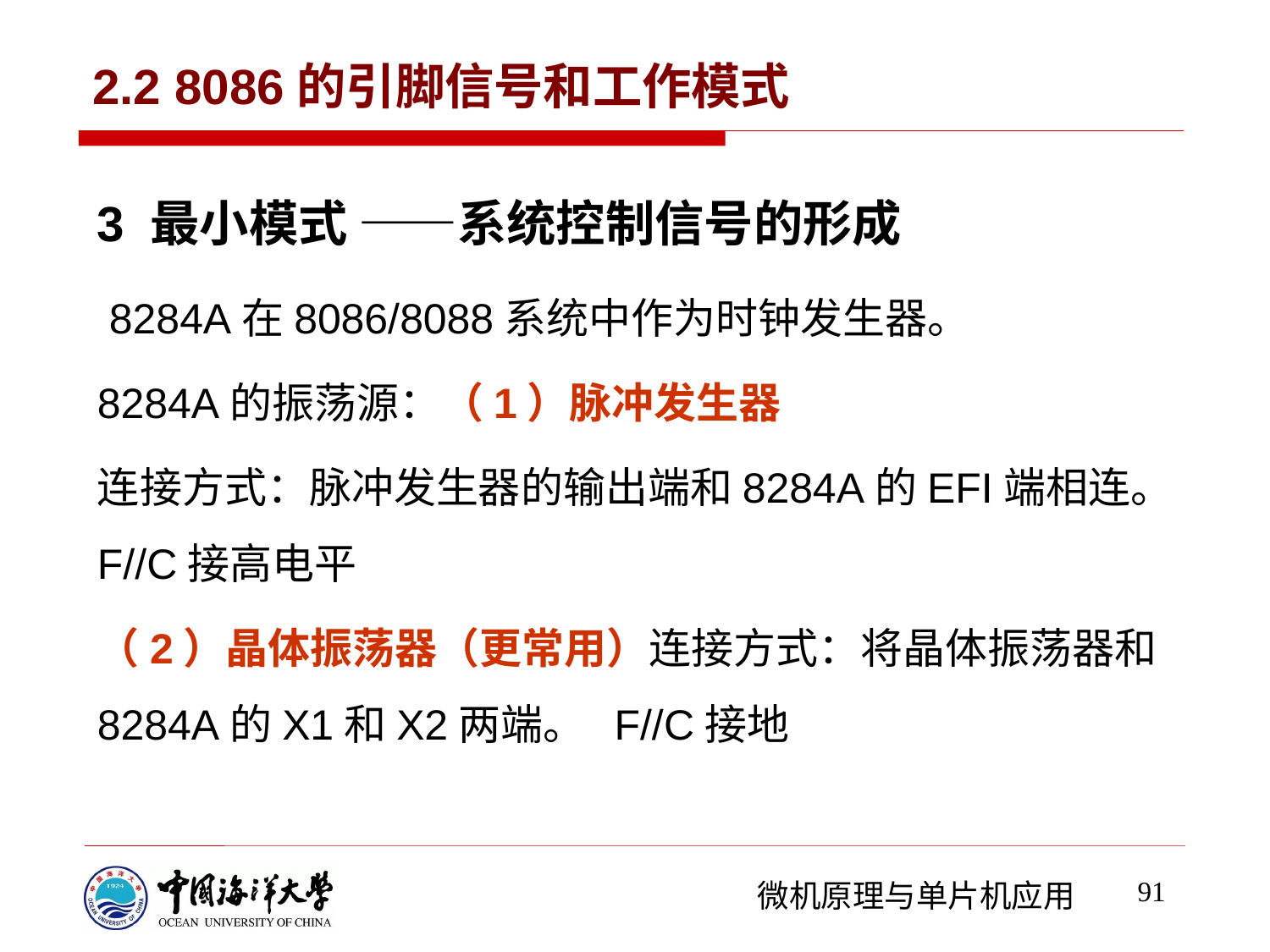

# 2.2 8086的引脚信号和工作模式
3 最小模式 ——系统控制信号的形成
 8284A在8086/8088系统中作为时钟发生器。
8284A的振荡源：（1）脉冲发生器
连接方式：脉冲发生器的输出端和8284A的EFI端相连。F//C接高电平
（2）晶体振荡器（更常用）连接方式：将晶体振荡器和8284A的X1和X2两端。  F//C接地

91